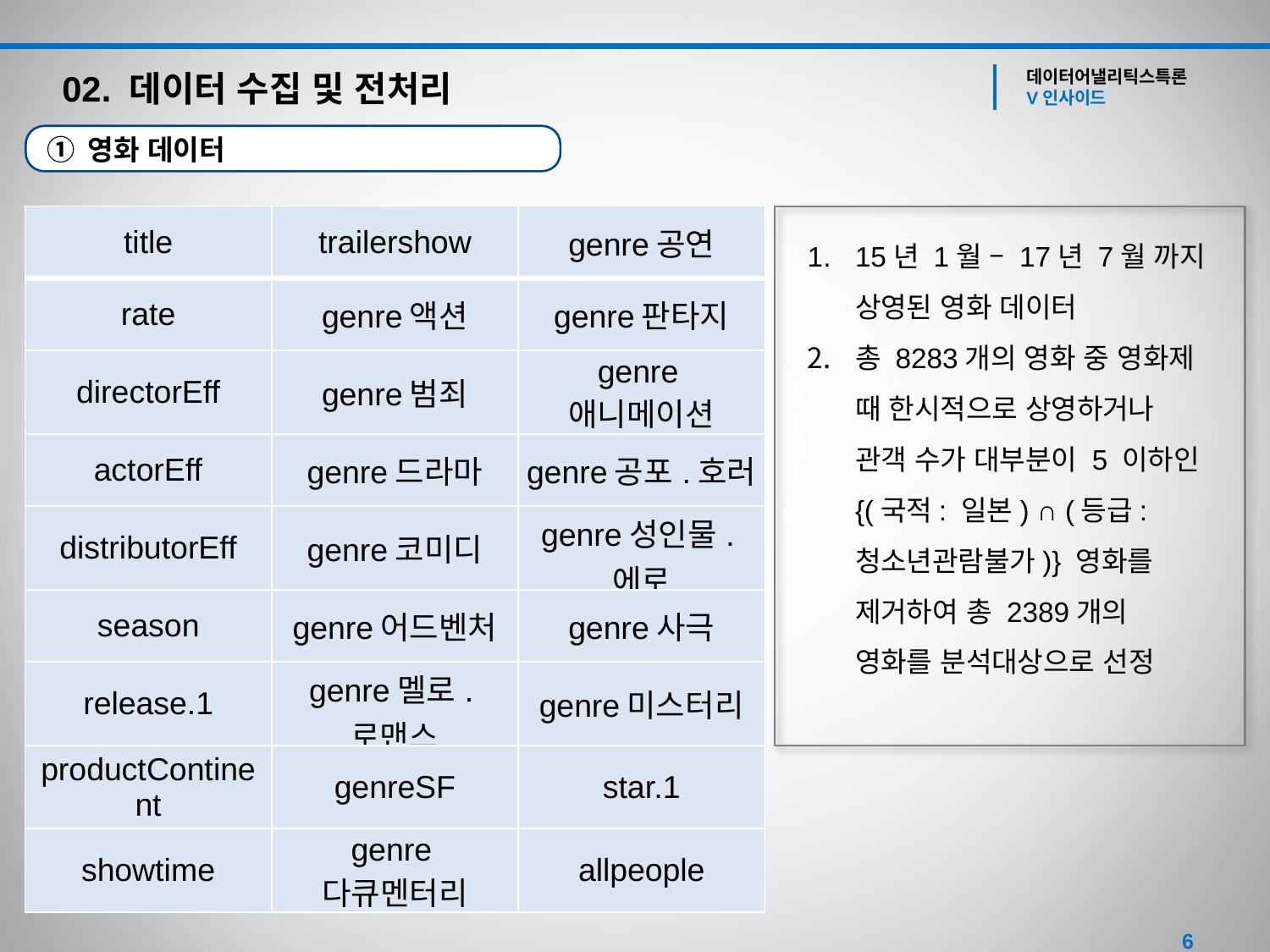

데이터어낼리틱스특론
V인사이드

02. 데이터 수집 및 전처리

 ① 영화 데이터
| title | trailershow | genre공연 |
| --- | --- | --- |
| rate | genre액션 | genre판타지 |
| directorEff | genre범죄 | genre애니메이션 |
| actorEff | genre드라마 | genre공포.호러 |
| distributorEff | genre코미디 | genre성인물.에로 |
| season | genre어드벤처 | genre사극 |
| release.1 | genre멜로.로맨스 | genre미스터리 |
| productContinent | genreSF | star.1 |
| showtime | genre다큐멘터리 | allpeople |

15년 1월 – 17년 7월 까지 상영된 영화 데이터
총 8283개의 영화 중 영화제 때 한시적으로 상영하거나 관객 수가 대부분이 5 이하인 {(국적: 일본) ∩ (등급: 청소년관람불가)} 영화를 제거하여 총 2389개의 영화를 분석대상으로 선정

6